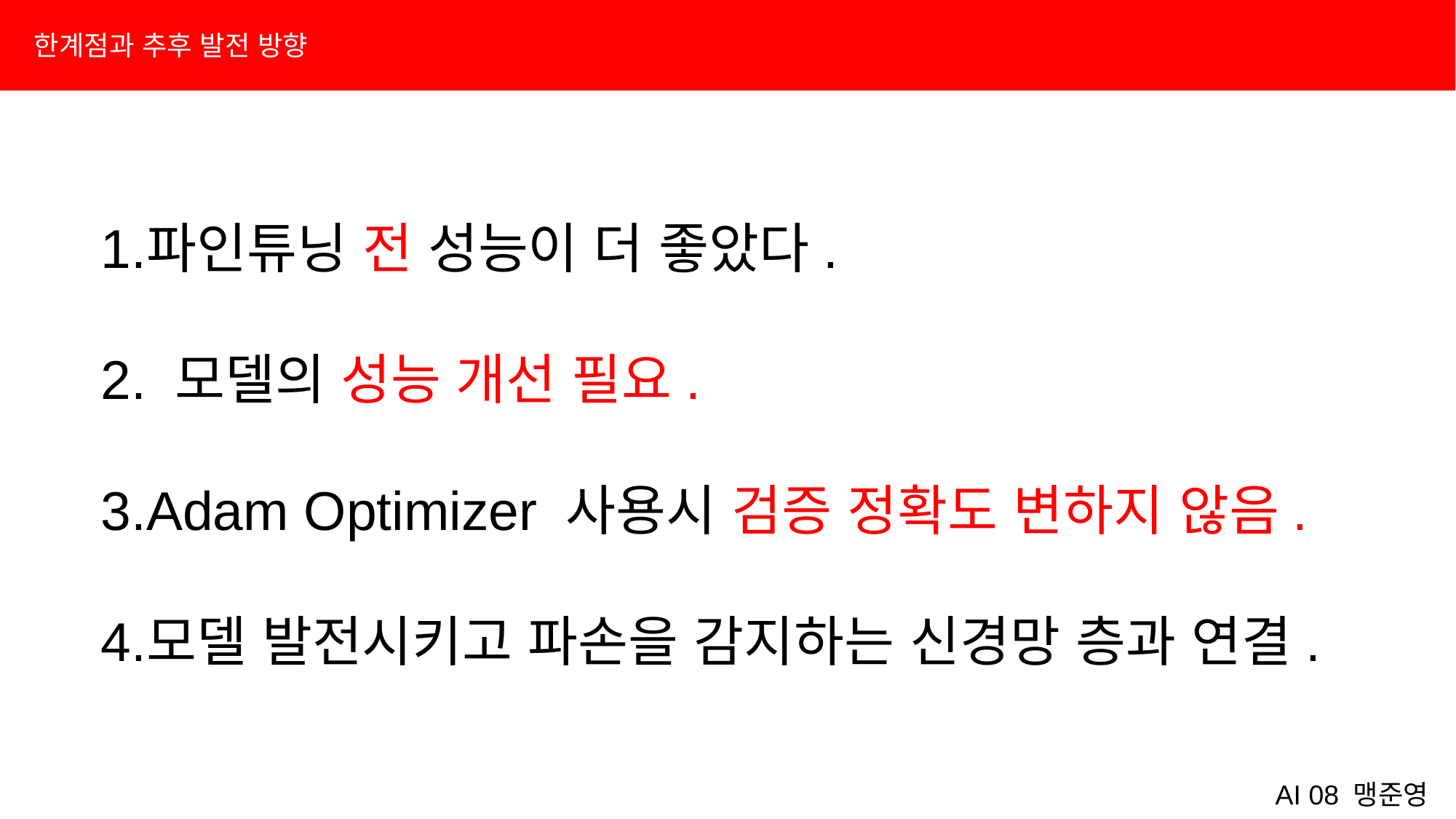

한계점과 추후 발전 방향
파인튜닝 전 성능이 더 좋았다.

 모델의 성능 개선 필요.

Adam Optimizer 사용시 검증 정확도 변하지 않음.

모델 발전시키고 파손을 감지하는 신경망 층과 연결.

AI 08 맹준영